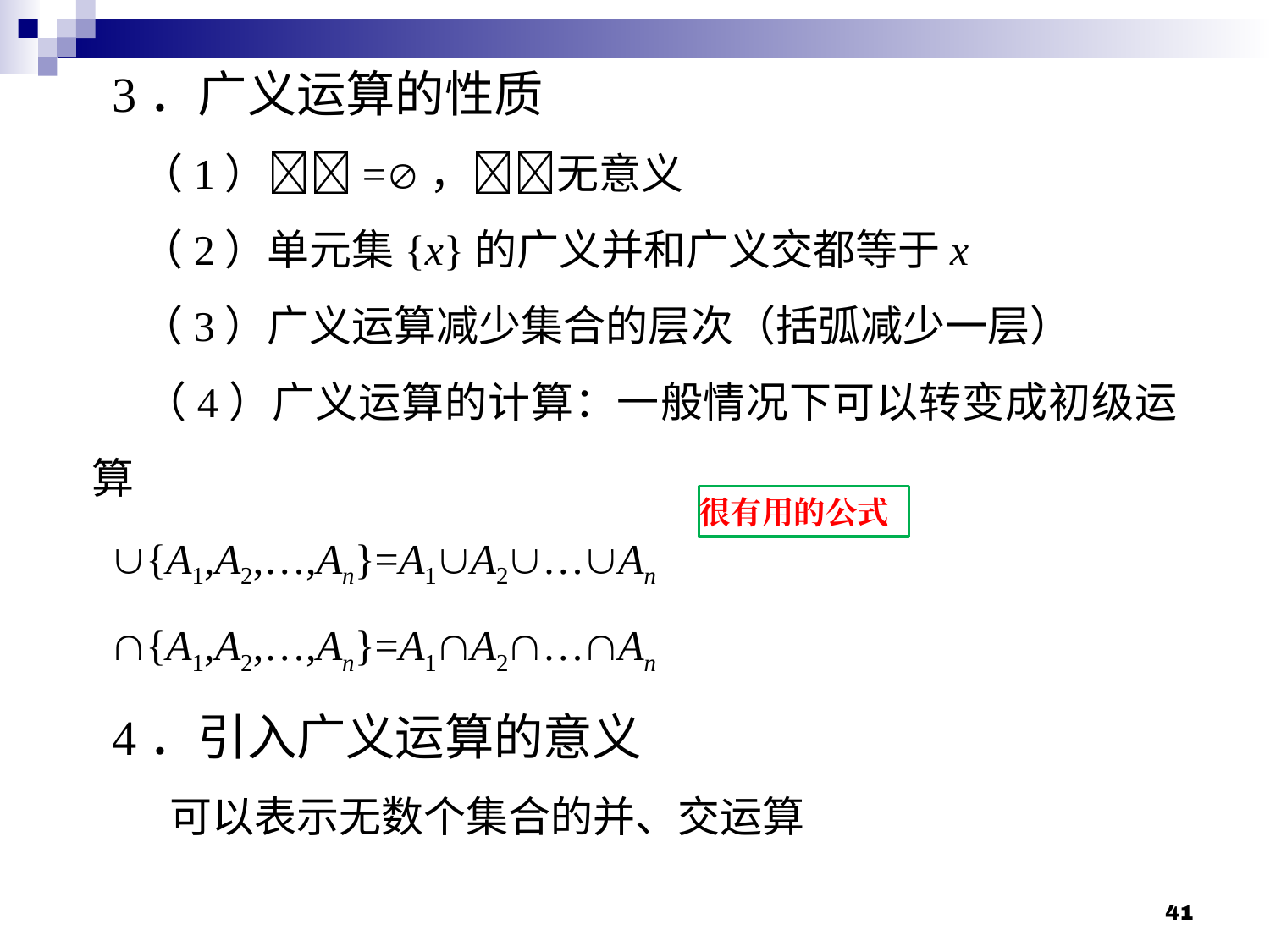

3．广义运算的性质
  （1）∪∅=∅，∩∅无意义
  （2）单元集{x}的广义并和广义交都等于x
  （3）广义运算减少集合的层次（括弧减少一层）
  （4）广义运算的计算：一般情况下可以转变成初级运算
∪{A1,A2,…,An}=A1∪A2∪…∪An
∩{A1,A2,…,An}=A1∩A2∩…∩An
4．引入广义运算的意义
     可以表示无数个集合的并、交运算
很有用的公式
41